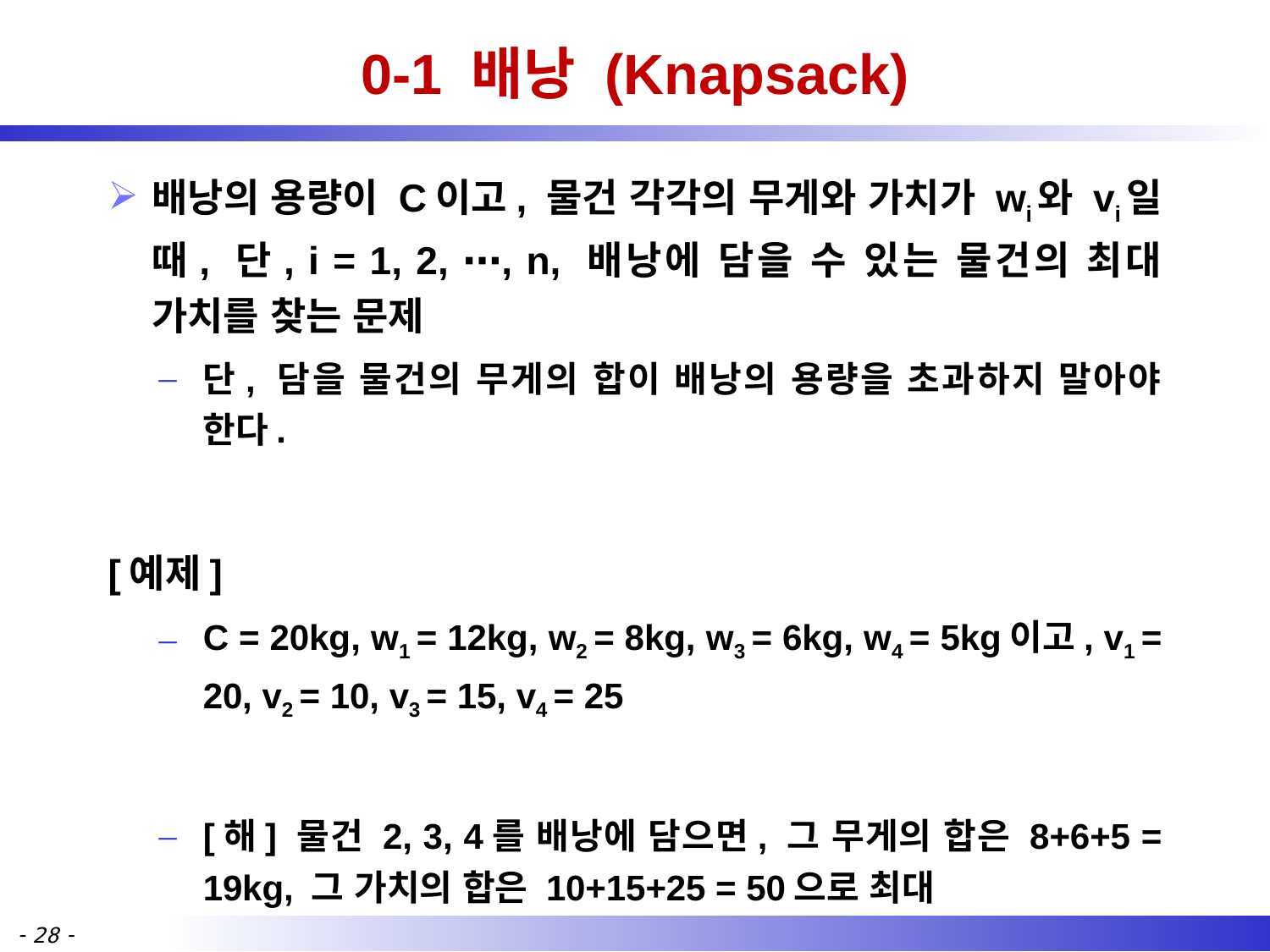

# 0-1 배낭 (Knapsack)
배낭의 용량이 C이고, 물건 각각의 무게와 가치가 wi와 vi일 때, 단, i = 1, 2, ⋯, n, 배낭에 담을 수 있는 물건의 최대 가치를 찾는 문제
단, 담을 물건의 무게의 합이 배낭의 용량을 초과하지 말아야 한다.

[예제]
C = 20kg, w1 = 12kg, w2 = 8kg, w3 = 6kg, w4 = 5kg이고, v1 = 20, v2 = 10, v3 = 15, v4 = 25

[해] 물건 2, 3, 4를 배낭에 담으면, 그 무게의 합은 8+6+5 = 19kg, 그 가치의 합은 10+15+25 = 50으로 최대
- 28 -